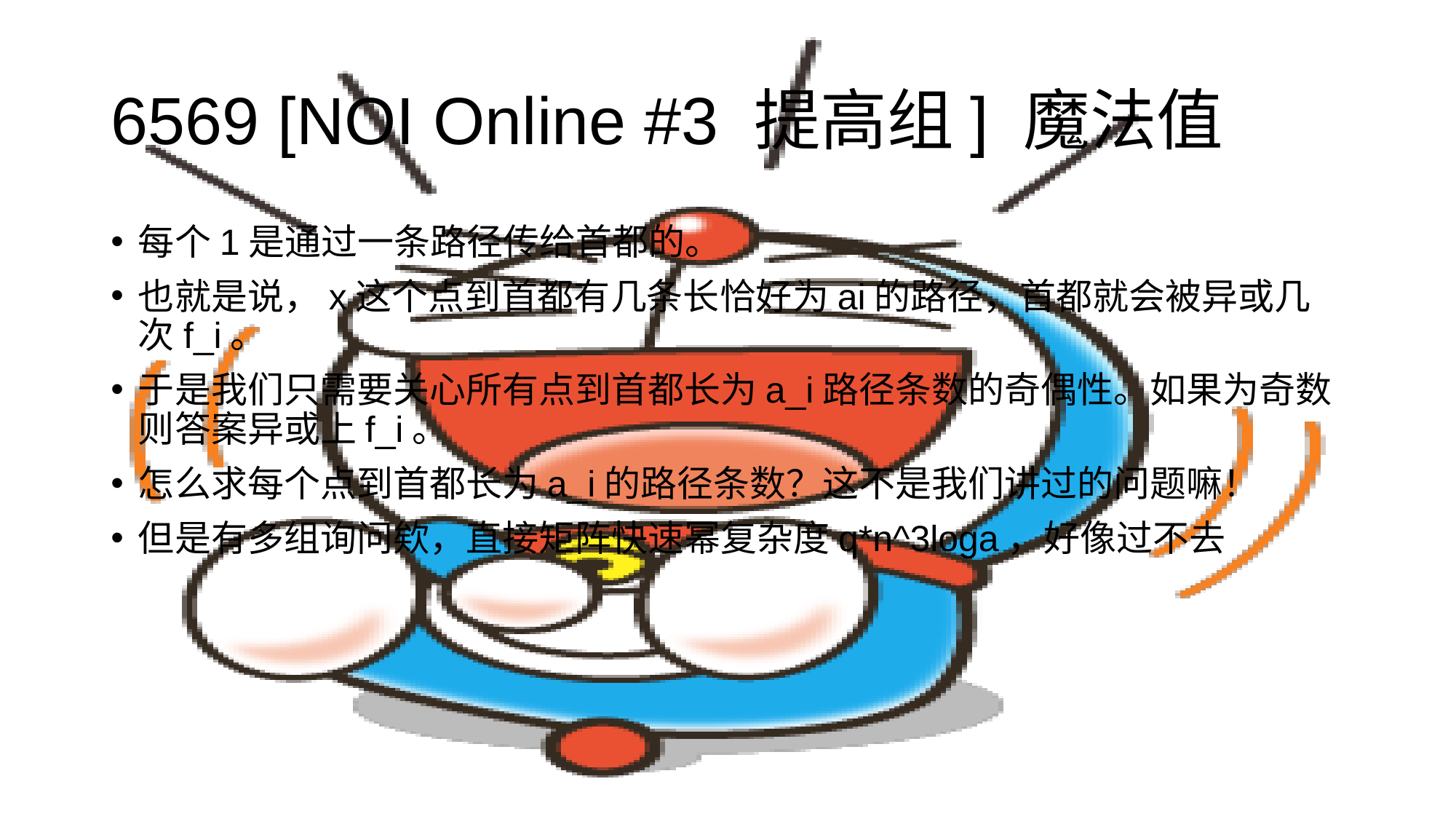

# 6569 [NOI Online #3 提高组] 魔法值
每个1是通过一条路径传给首都的。
也就是说，x这个点到首都有几条长恰好为ai​的路径，首都就会被异或几次f_i​。
于是我们只需要关心所有点到首都长为a_i​路径条数的奇偶性。如果为奇数则答案异或上f_i​。
怎么求每个点到首都长为a_i的路径条数？这不是我们讲过的问题嘛！
但是有多组询问欸，直接矩阵快速幂复杂度q*n^3loga，好像过不去